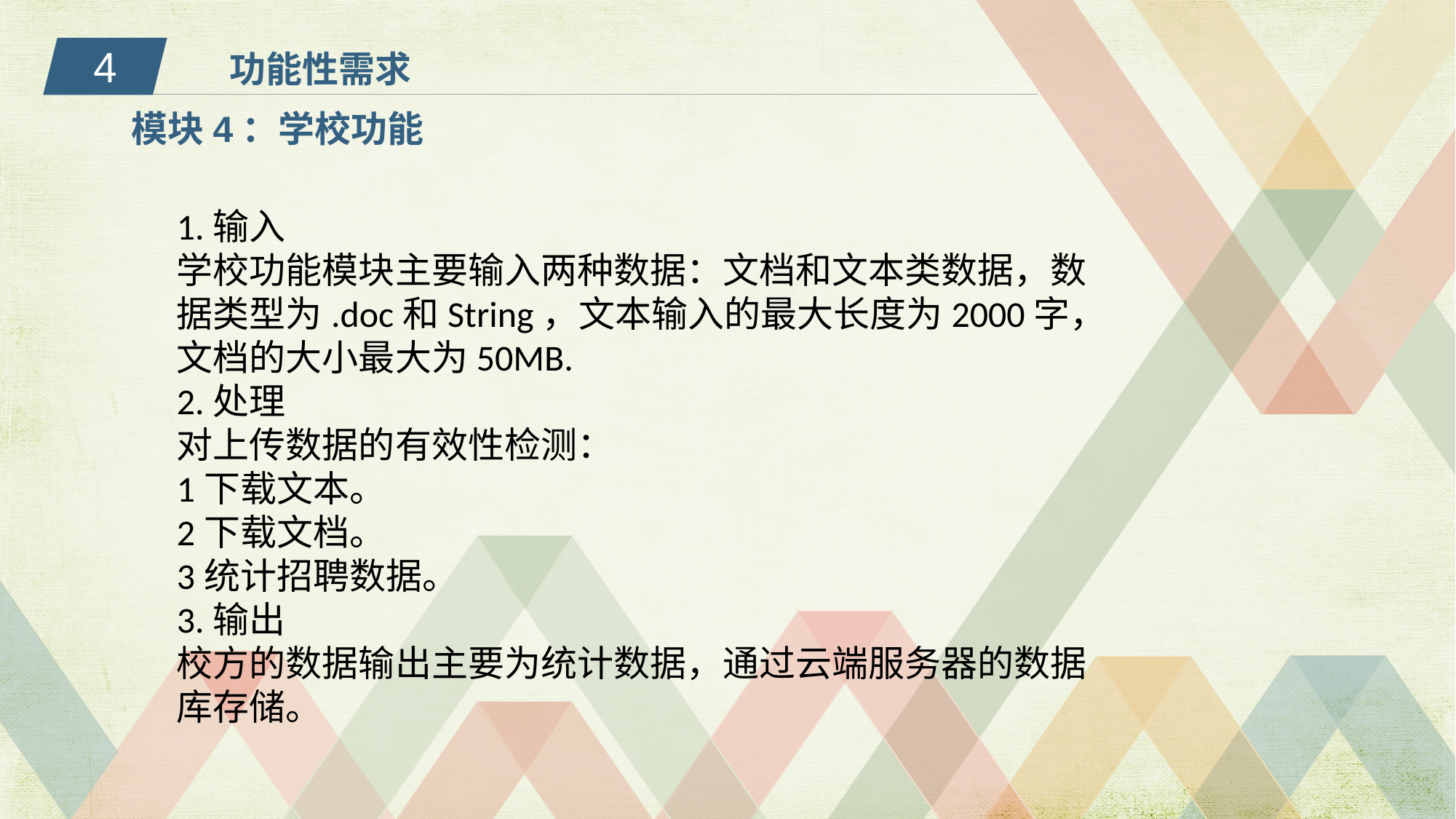

4

功能性需求
模块4：学校功能

1.输入
学校功能模块主要输入两种数据：文档和文本类数据，数据类型为.doc和String，文本输入的最大长度为2000字，文档的大小最大为50MB.
2.处理
对上传数据的有效性检测：
1下载文本。
2下载文档。
3统计招聘数据。
3.输出
校方的数据输出主要为统计数据，通过云端服务器的数据库存储。